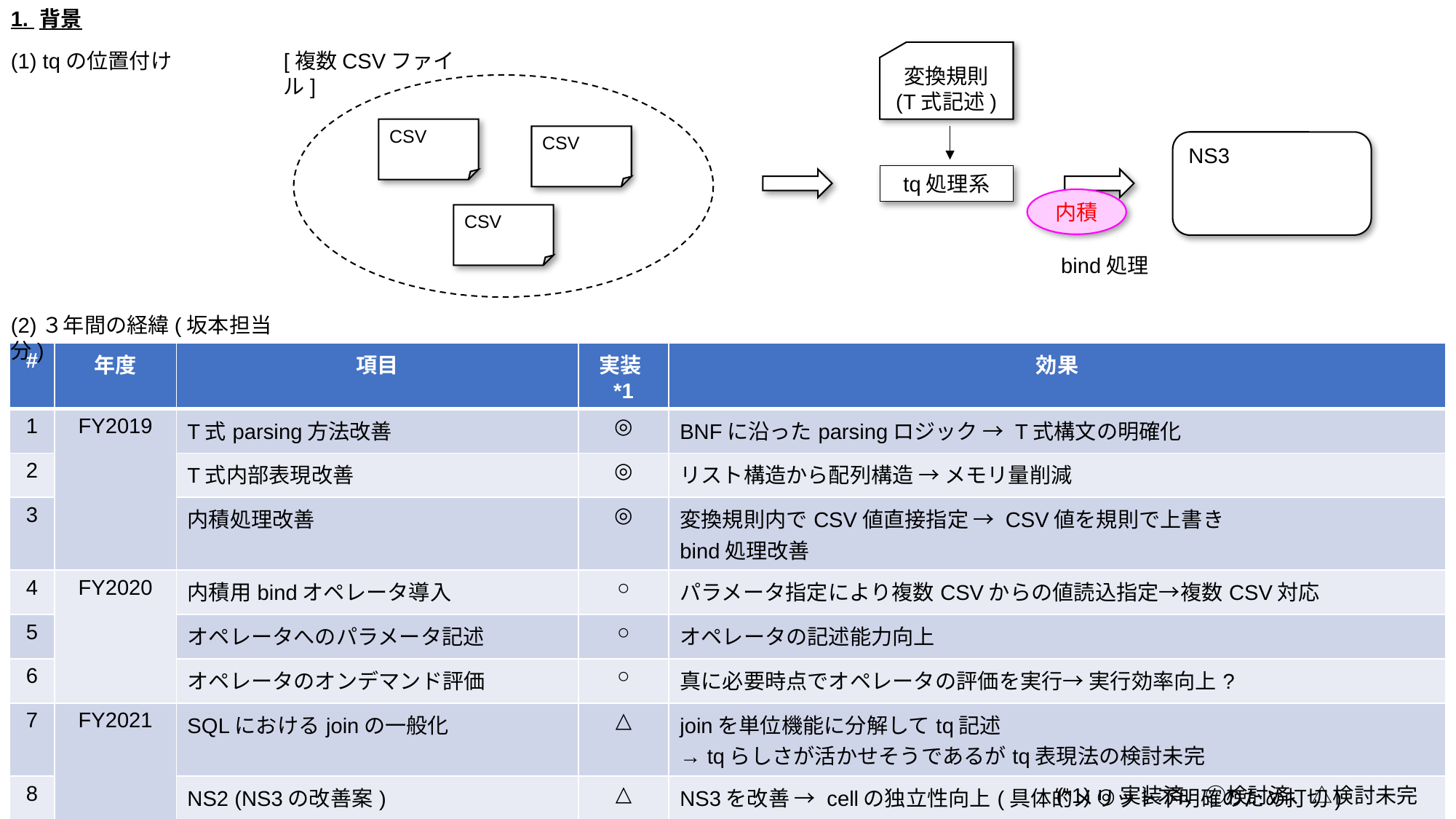

1. 背景
(1) tqの位置付け
[複数CSVファイル]
変換規則
(T式記述)

CSV
CSV
NS3
tq処理系

内積
CSV
bind処理
(2)３年間の経緯(坂本担当分)
| # | 年度 | 項目 | 実装\*1 | 効果 |
| --- | --- | --- | --- | --- |
| 1 | FY2019 | T式parsing方法改善 | ◎ | BNFに沿ったparsingロジック → T式構文の明確化 |
| 2 |  | T式内部表現改善 | ◎ | リスト構造から配列構造 → メモリ量削減 |
| 3 |  | 内積処理改善 | ◎ | 変換規則内でCSV値直接指定 → CSV値を規則で上書き bind処理改善 |
| 4 | FY2020 | 内積用bindオペレータ導入 | ○ | パラメータ指定により複数CSVからの値読込指定→複数CSV対応 |
| 5 | FY2020 | オペレータへのパラメータ記述 | ○ | オペレータの記述能力向上 |
| 6 |  | オペレータのオンデマンド評価 | ○ | 真に必要時点でオペレータの評価を実行→ 実行効率向上? |
| 7 | FY2021 | SQLにおけるjoinの一般化 | △ | joinを単位機能に分解してtq記述 → tqらしさが活かせそうであるがtq表現法の検討未完 |
| 8 |  | NS2 (NS3の改善案) | △ | NS3を改善 → cellの独立性向上(具体的メリット不明確のため打切) |
(*1) ◎実装済、○検討済、△検討未完